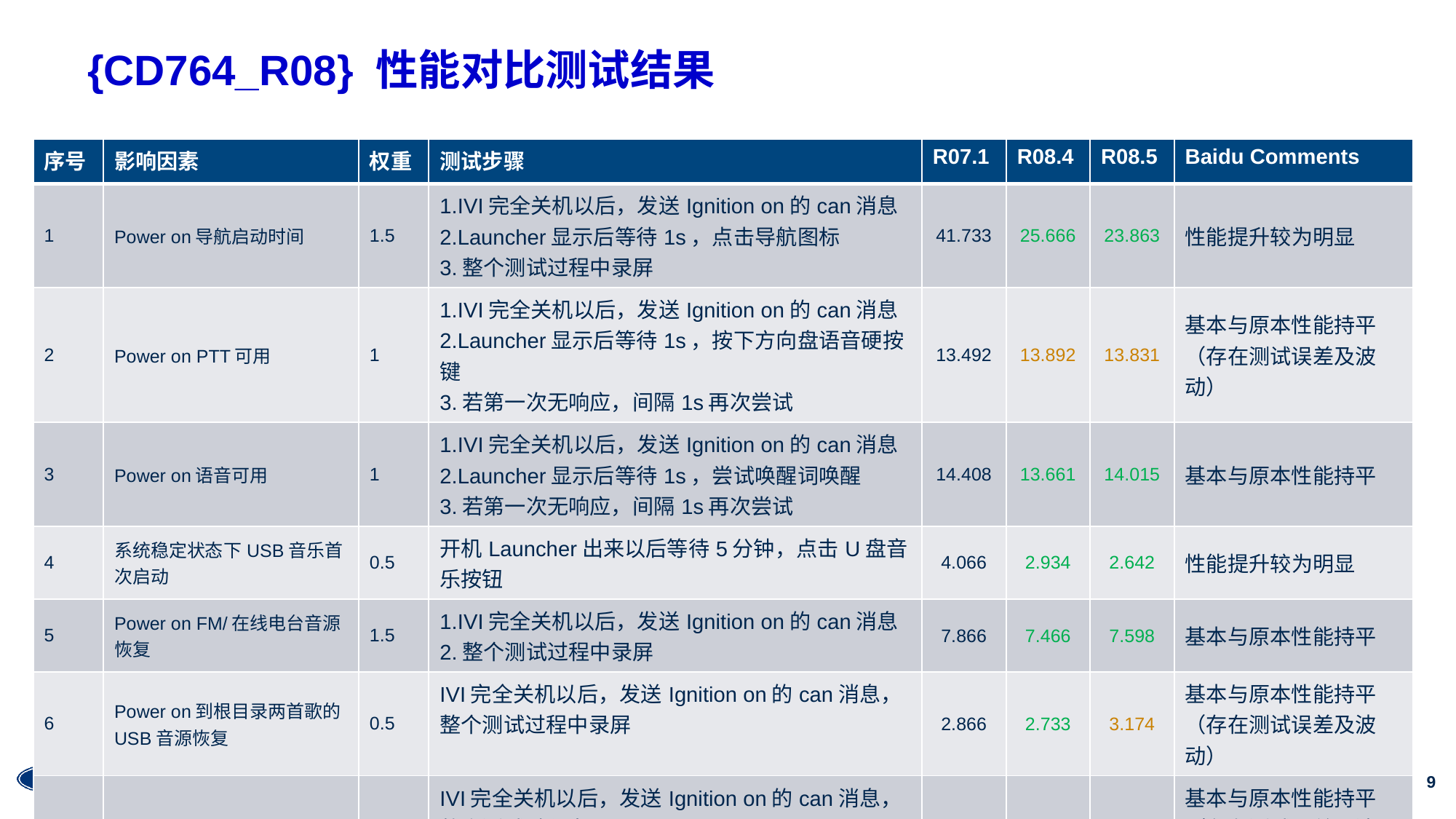

# {CD764_R08} 性能对比测试结果
| 序号 | 影响因素 | 权重 | 测试步骤 | R07.1 | R08.4 | R08.5 | Baidu Comments |
| --- | --- | --- | --- | --- | --- | --- | --- |
| 1 | Power on导航启动时间 | 1.5 | 1.IVI完全关机以后，发送Ignition on的can消息 2.Launcher显示后等待1s，点击导航图标 3.整个测试过程中录屏 | 41.733 | 25.666 | 23.863 | 性能提升较为明显 |
| 2 | Power on PTT可用 | 1 | 1.IVI完全关机以后，发送Ignition on的can消息 2.Launcher显示后等待1s，按下方向盘语音硬按键 3.若第一次无响应，间隔1s再次尝试 | 13.492 | 13.892 | 13.831 | 基本与原本性能持平（存在测试误差及波动） |
| 3 | Power on语音可用 | 1 | 1.IVI完全关机以后，发送Ignition on的can消息 2.Launcher显示后等待1s，尝试唤醒词唤醒 3.若第一次无响应，间隔1s再次尝试 | 14.408 | 13.661 | 14.015 | 基本与原本性能持平 |
| 4 | 系统稳定状态下USB音乐首次启动 | 0.5 | 开机Launcher出来以后等待5分钟，点击U盘音乐按钮 | 4.066 | 2.934 | 2.642 | 性能提升较为明显 |
| 5 | Power on FM/在线电台音源恢复 | 1.5 | 1.IVI完全关机以后，发送Ignition on的can消息 2.整个测试过程中录屏 | 7.866 | 7.466 | 7.598 | 基本与原本性能持平 |
| 6 | Power on到根目录两首歌的USB音源恢复 | 0.5 | IVI完全关机以后，发送Ignition on的can消息，整个测试过程中录屏 | 2.866 | 2.733 | 3.174 | 基本与原本性能持平 （存在测试误差及波动） |
| 7 | Power on QQ音源恢复 | 1 | IVI完全关机以后，发送Ignition on的can消息，整个测试过程中录屏 | 6.766 | 6.467 | 7.227 | 基本与原本性能持平 （存在测试误差及波动） |